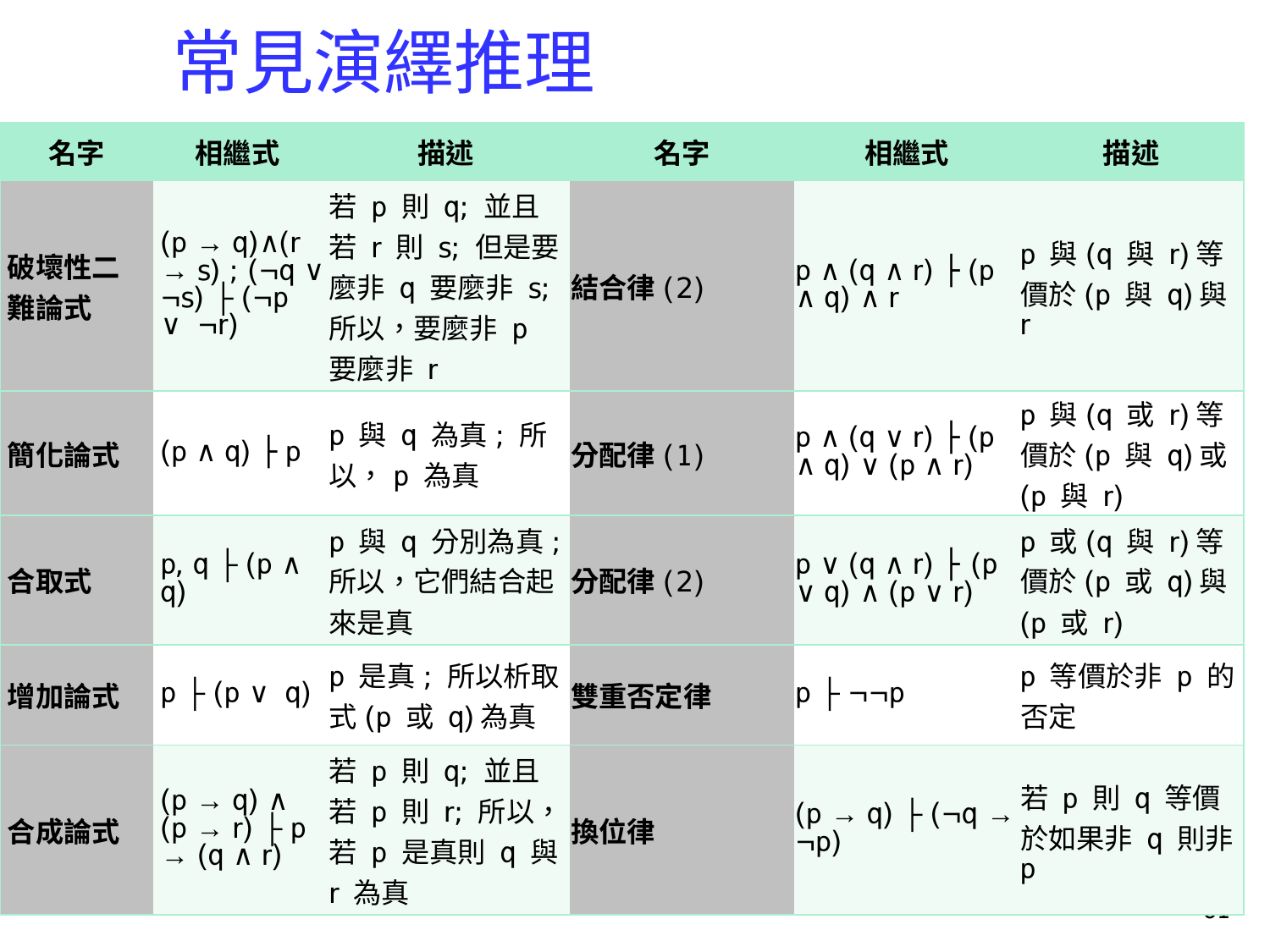

# 常見演繹推理
| 名字 | 相繼式 | 描述 | 名字 | 相繼式 | 描述 |
| --- | --- | --- | --- | --- | --- |
| 破壞性二難論式 | (p → q)∧(r → s) ; (¬q ∨ ¬s) ├ (¬p ∨ ¬r) | 若 p 則 q; 並且若 r 則 s; 但是要麼非 q 要麼非 s; 所以，要麼非 p 要麼非 r | 結合律(2) | p ∧ (q ∧ r) ├ (p ∧ q) ∧ r | p 與(q 與 r)等價於(p 與 q)與 r |
| 簡化論式 | (p ∧ q) ├ p | p 與 q 為真; 所以，p 為真 | 分配律(1) | p ∧ (q ∨ r) ├ (p ∧ q) ∨ (p ∧ r) | p 與(q 或 r)等價於(p 與 q)或(p 與 r) |
| 合取式 | p, q ├ (p ∧ q) | p 與 q 分別為真; 所以，它們結合起來是真 | 分配律(2) | p ∨ (q ∧ r) ├ (p ∨ q) ∧ (p ∨ r) | p 或(q 與 r)等價於(p 或 q)與(p 或 r) |
| 增加論式 | p ├ (p ∨ q) | p 是真; 所以析取式(p 或 q)為真 | 雙重否定律 | p ├ ¬¬p | p 等價於非 p 的否定 |
| 合成論式 | (p → q) ∧ (p → r) ├ p → (q ∧ r) | 若 p 則 q; 並且若 p 則 r; 所以，若 p 是真則 q 與 r 為真 | 換位律 | (p → q) ├ (¬q → ¬p) | 若 p 則 q 等價於如果非 q 則非 p |
61